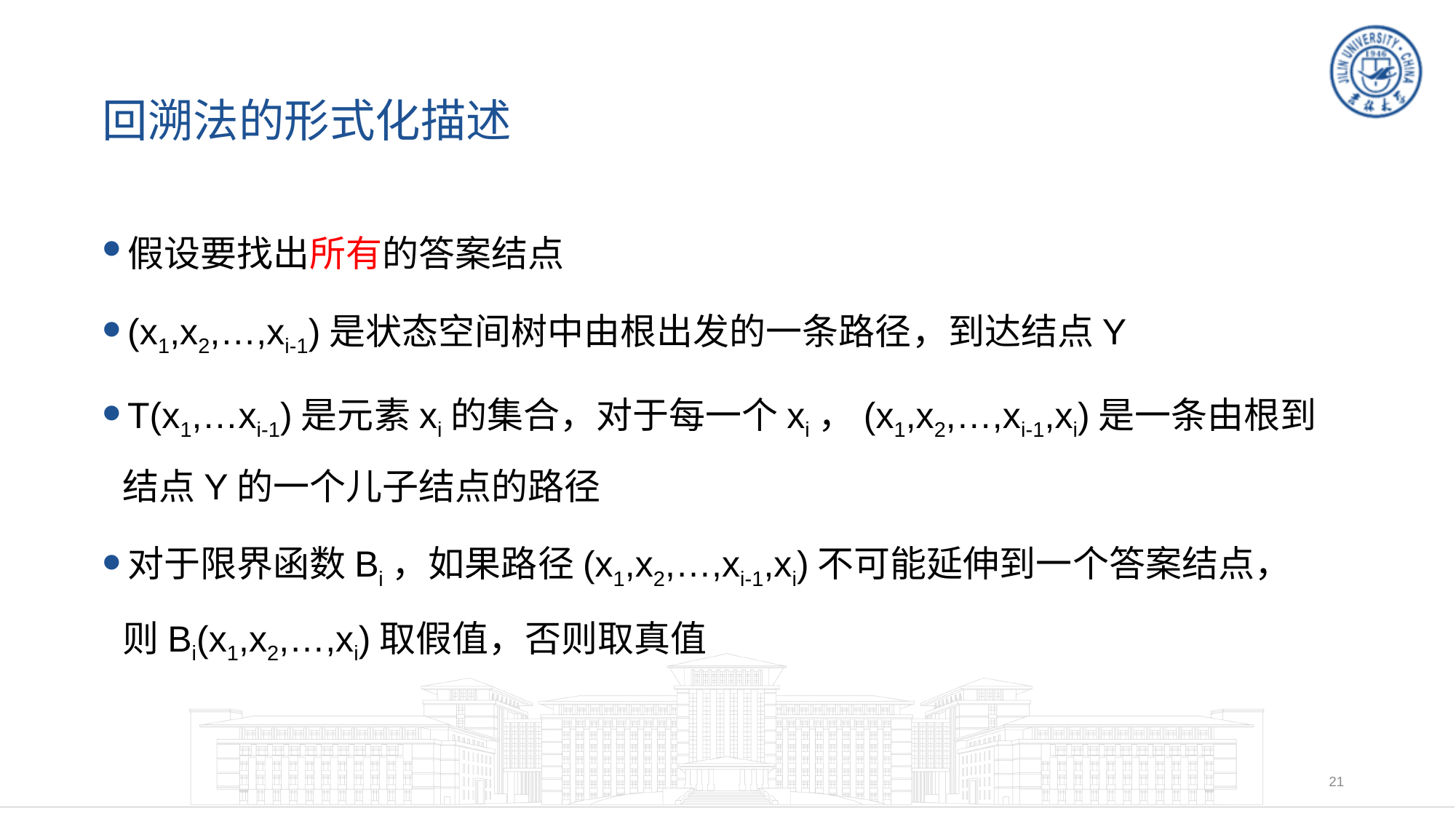

# 回溯法的形式化描述
假设要找出所有的答案结点
(x1,x2,…,xi-1)是状态空间树中由根出发的一条路径，到达结点Y
T(x1,…xi-1)是元素xi的集合，对于每一个xi，(x1,x2,…,xi-1,xi)是一条由根到结点Y的一个儿子结点的路径
对于限界函数Bi，如果路径(x1,x2,…,xi-1,xi)不可能延伸到一个答案结点，则Bi(x1,x2,…,xi)取假值，否则取真值
21